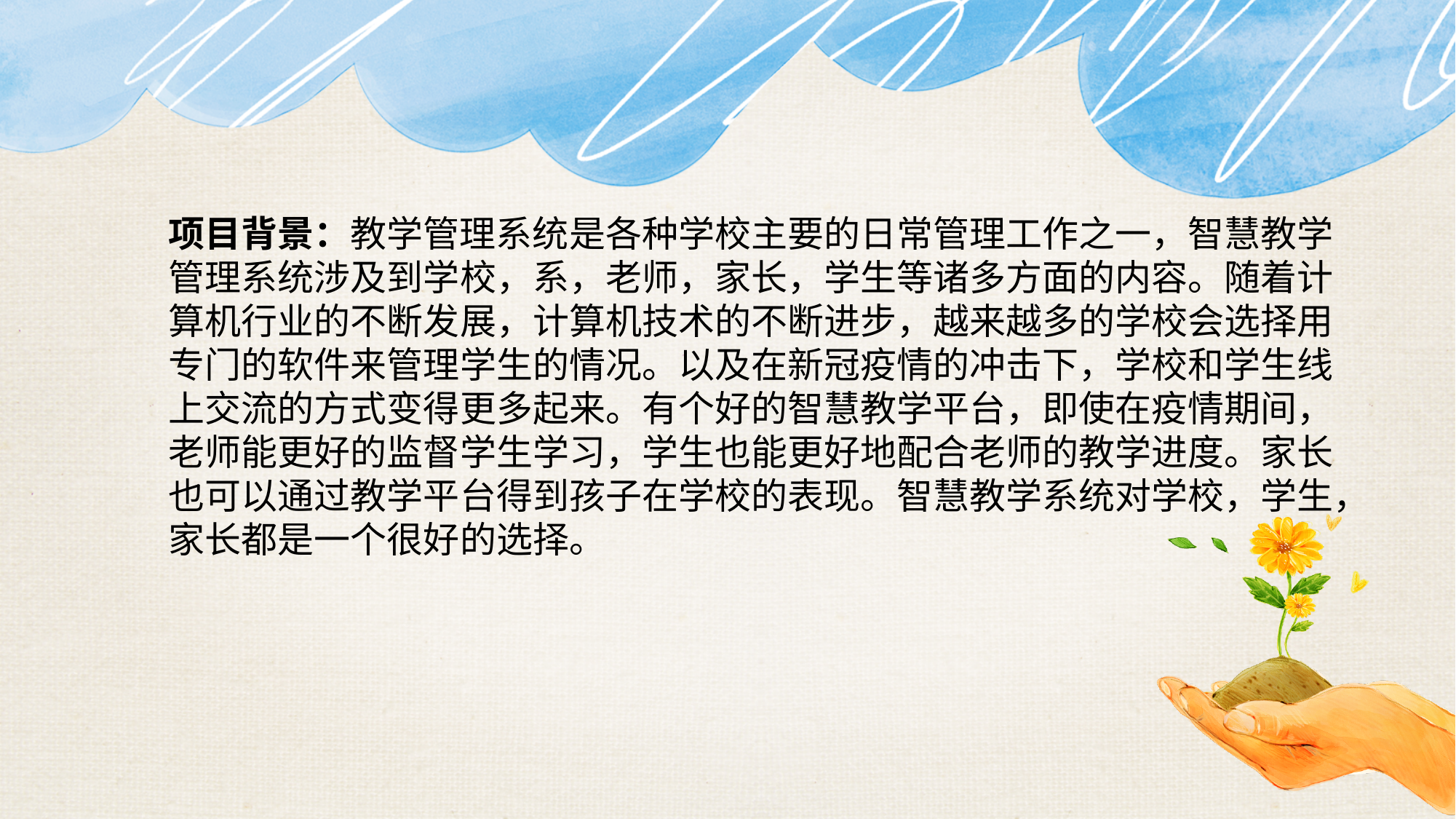

项目背景：教学管理系统是各种学校主要的日常管理工作之一，智慧教学管理系统涉及到学校，系，老师，家长，学生等诸多方面的内容。随着计算机行业的不断发展，计算机技术的不断进步，越来越多的学校会选择用专门的软件来管理学生的情况。以及在新冠疫情的冲击下，学校和学生线上交流的方式变得更多起来。有个好的智慧教学平台，即使在疫情期间，老师能更好的监督学生学习，学生也能更好地配合老师的教学进度。家长也可以通过教学平台得到孩子在学校的表现。智慧教学系统对学校，学生，家长都是一个很好的选择。